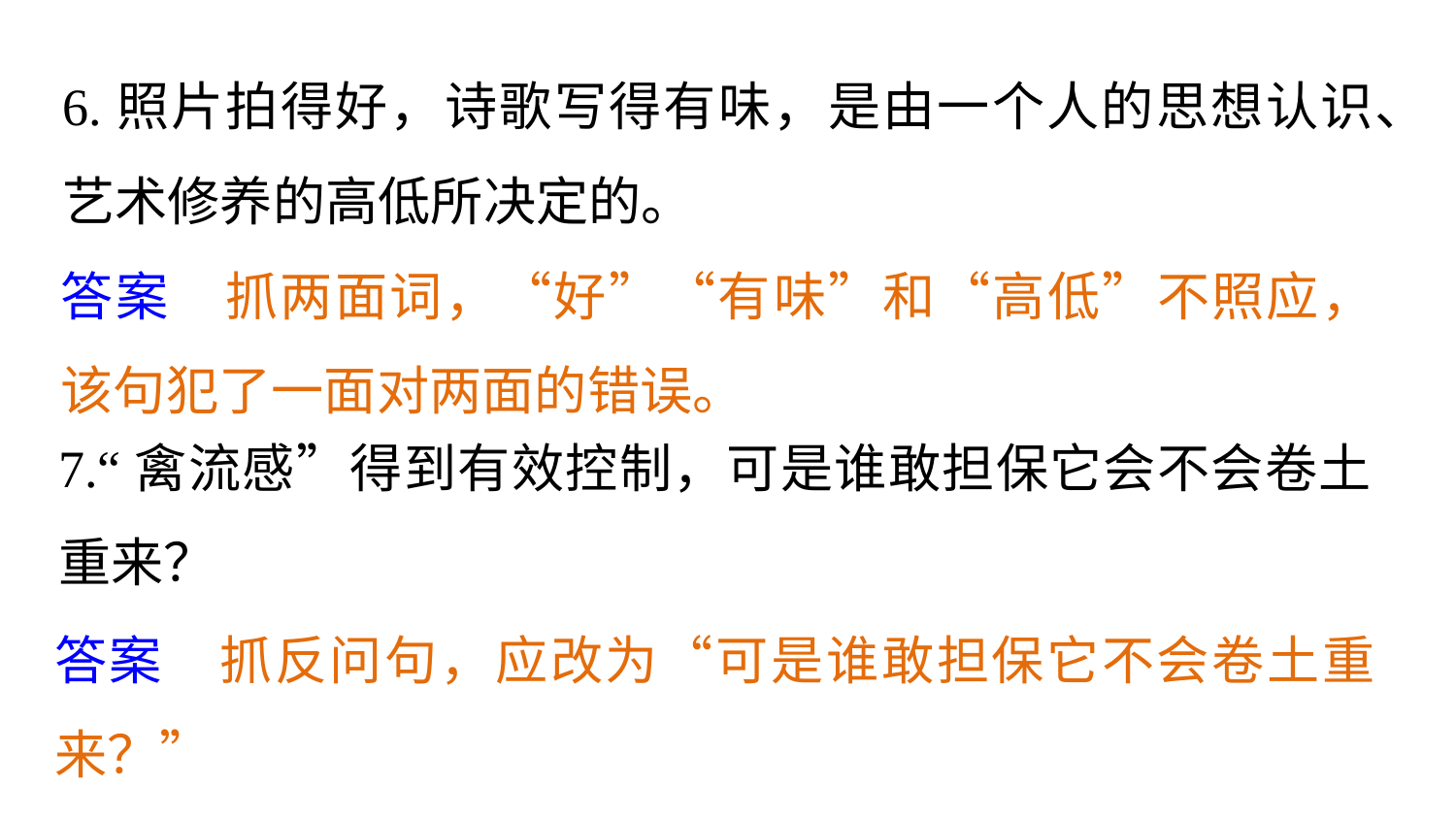

6.照片拍得好，诗歌写得有味，是由一个人的思想认识、艺术修养的高低所决定的。
答案　抓两面词，“好”“有味”和“高低”不照应，该句犯了一面对两面的错误。
7.“禽流感”得到有效控制，可是谁敢担保它会不会卷土重来？
答案　抓反问句，应改为“可是谁敢担保它不会卷土重来？”